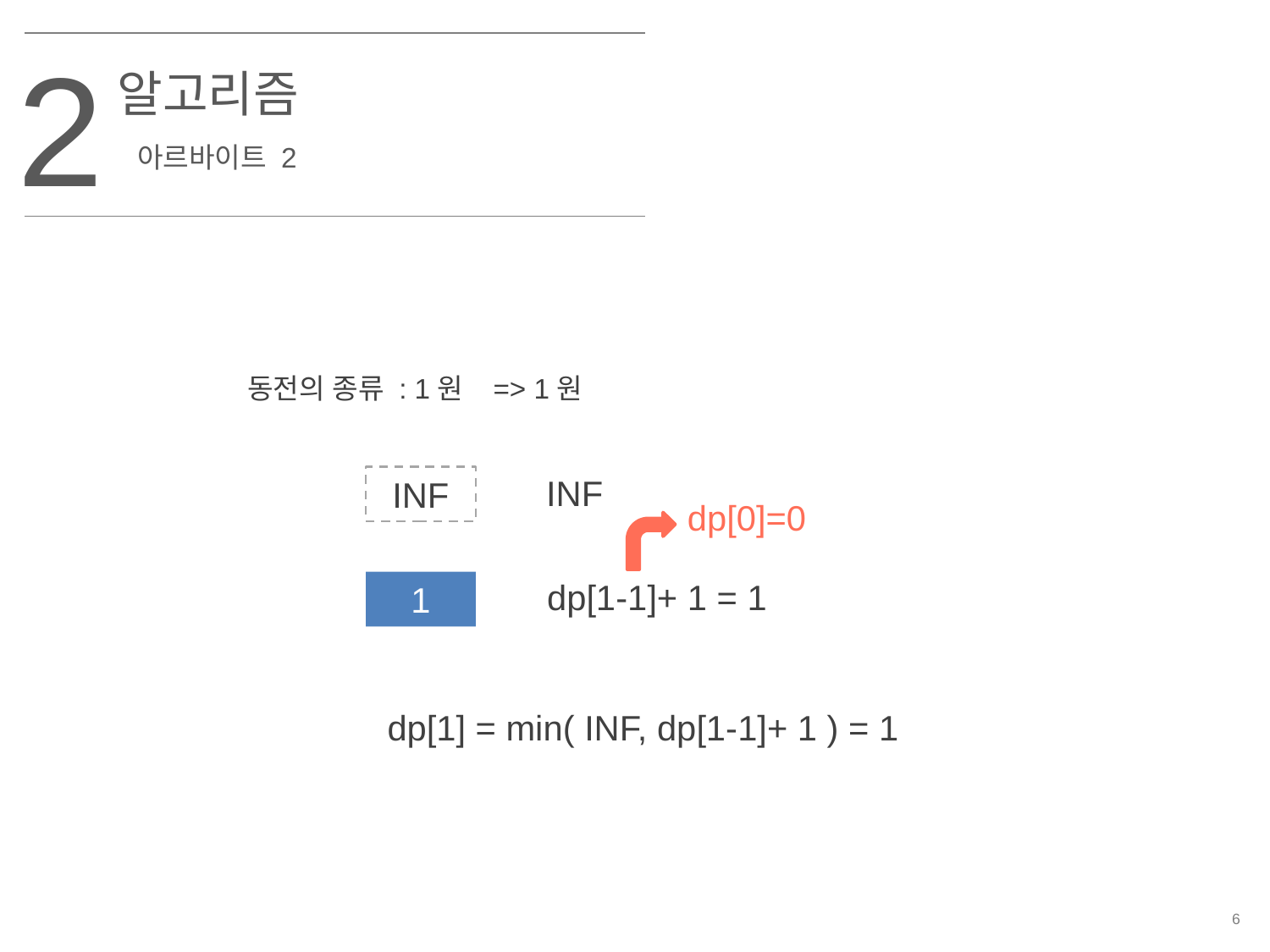

2
알고리즘
아르바이트 2
동전의 종류 : 1원   => 1원
INF
INF
dp[0]=0

dp[1-1]+ 1 = 1
1
dp[1] = min( INF, dp[1-1]+ 1 ) = 1